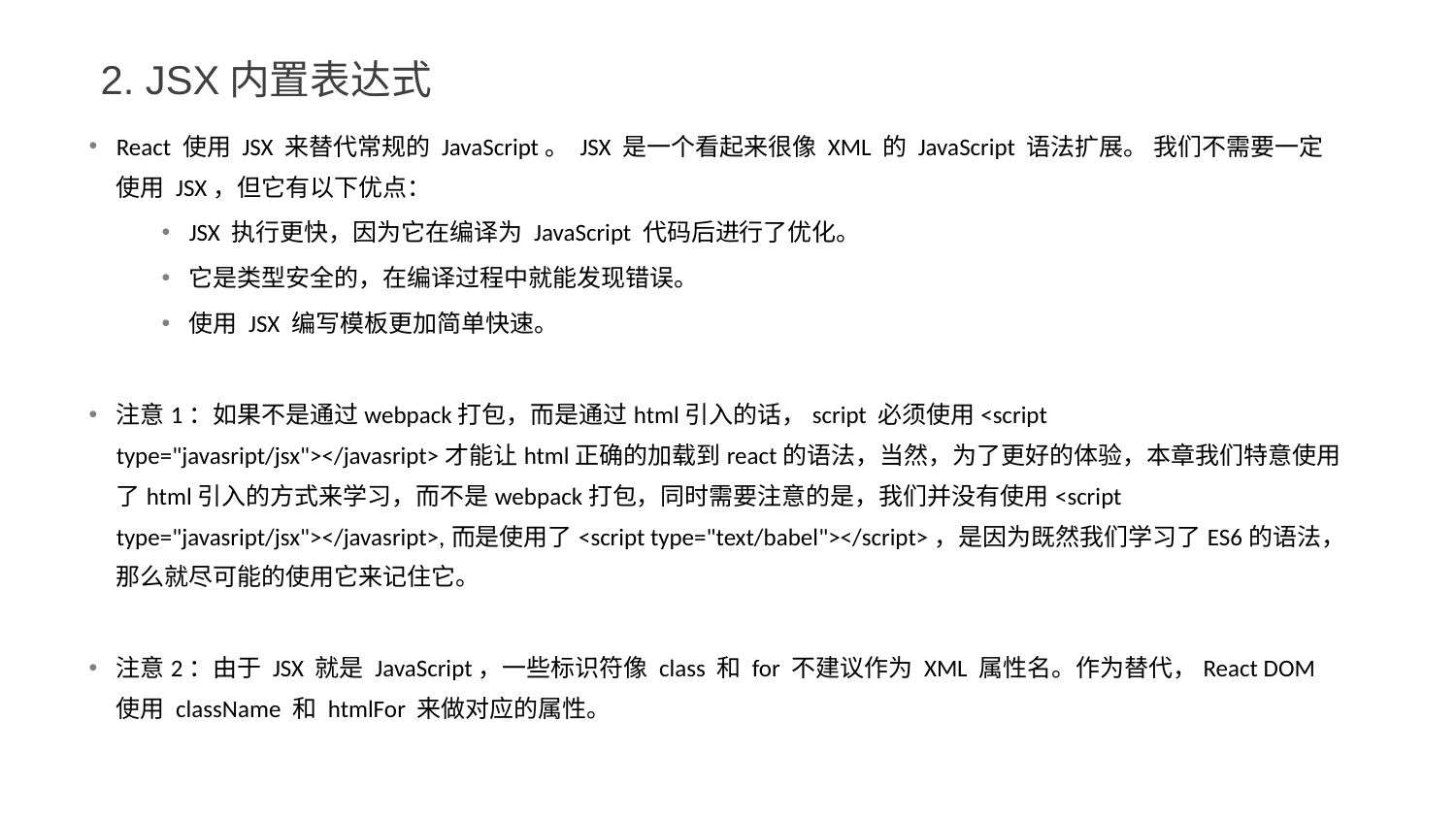

2. JSX内置表达式
React 使用 JSX 来替代常规的 JavaScript。 JSX 是一个看起来很像 XML 的 JavaScript 语法扩展。 我们不需要一定使用 JSX，但它有以下优点：
JSX 执行更快，因为它在编译为 JavaScript 代码后进行了优化。
它是类型安全的，在编译过程中就能发现错误。
使用 JSX 编写模板更加简单快速。

注意1：如果不是通过webpack打包，而是通过html引入的话，script 必须使用<script type="javasript/jsx"></javasript>才能让html正确的加载到react的语法，当然，为了更好的体验，本章我们特意使用了html引入的方式来学习，而不是webpack打包，同时需要注意的是，我们并没有使用<script type="javasript/jsx"></javasript>,而是使用了<script type="text/babel"></script>，是因为既然我们学习了ES6的语法，那么就尽可能的使用它来记住它。

注意2：由于 JSX 就是 JavaScript，一些标识符像 class 和 for 不建议作为 XML 属性名。作为替代，React DOM 使用 className 和 htmlFor 来做对应的属性。